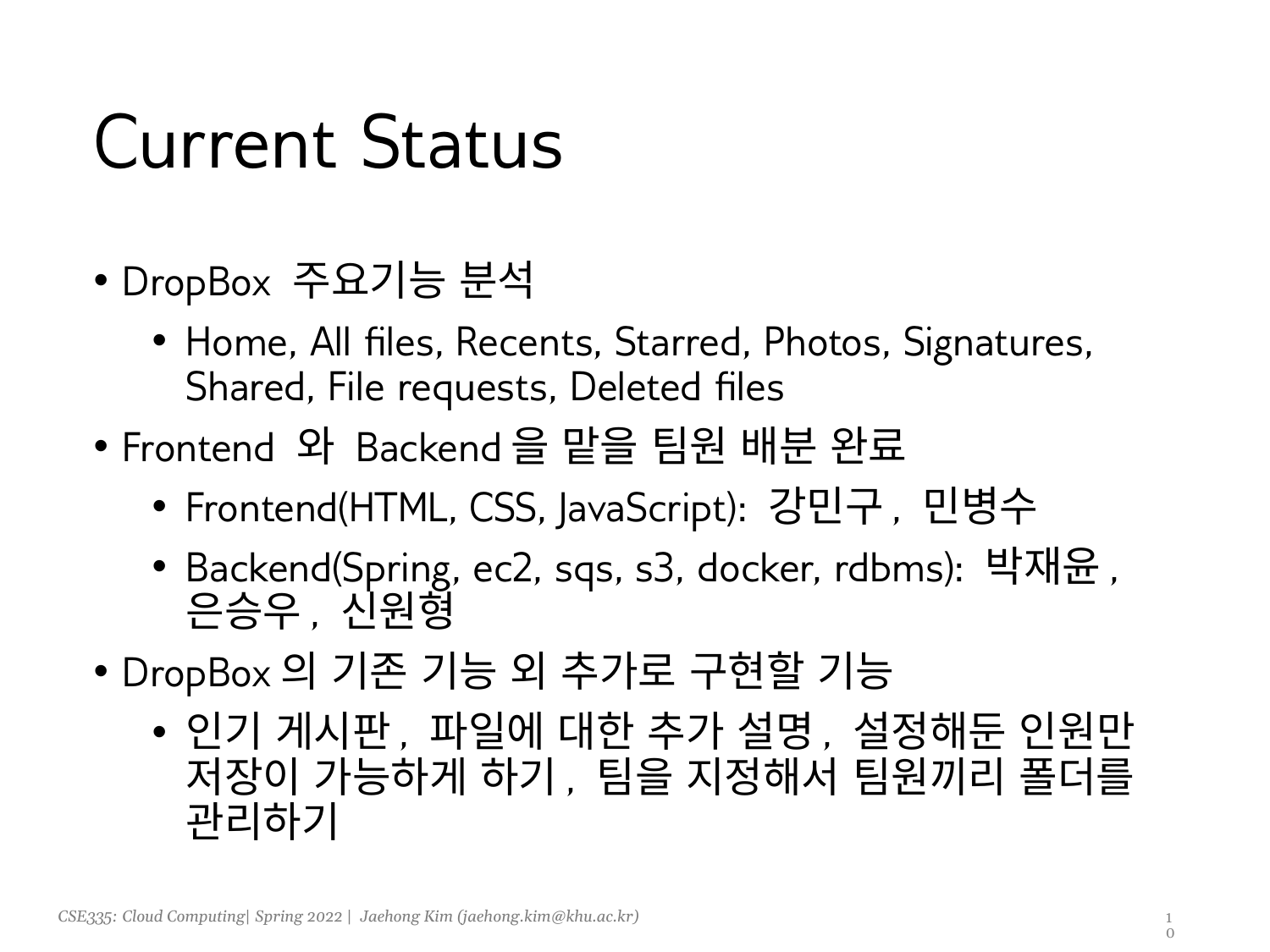

# Current Status
DropBox 주요기능 분석
Home, All files, Recents, Starred, Photos, Signatures, Shared, File requests, Deleted files
Frontend 와 Backend을 맡을 팀원 배분 완료
Frontend(HTML, CSS, JavaScript): 강민구, 민병수
Backend(Spring, ec2, sqs, s3, docker, rdbms): 박재윤, 은승우, 신원형
DropBox의 기존 기능 외 추가로 구현할 기능
인기 게시판, 파일에 대한 추가 설명, 설정해둔 인원만 저장이 가능하게 하기, 팀을 지정해서 팀원끼리 폴더를 관리하기

10